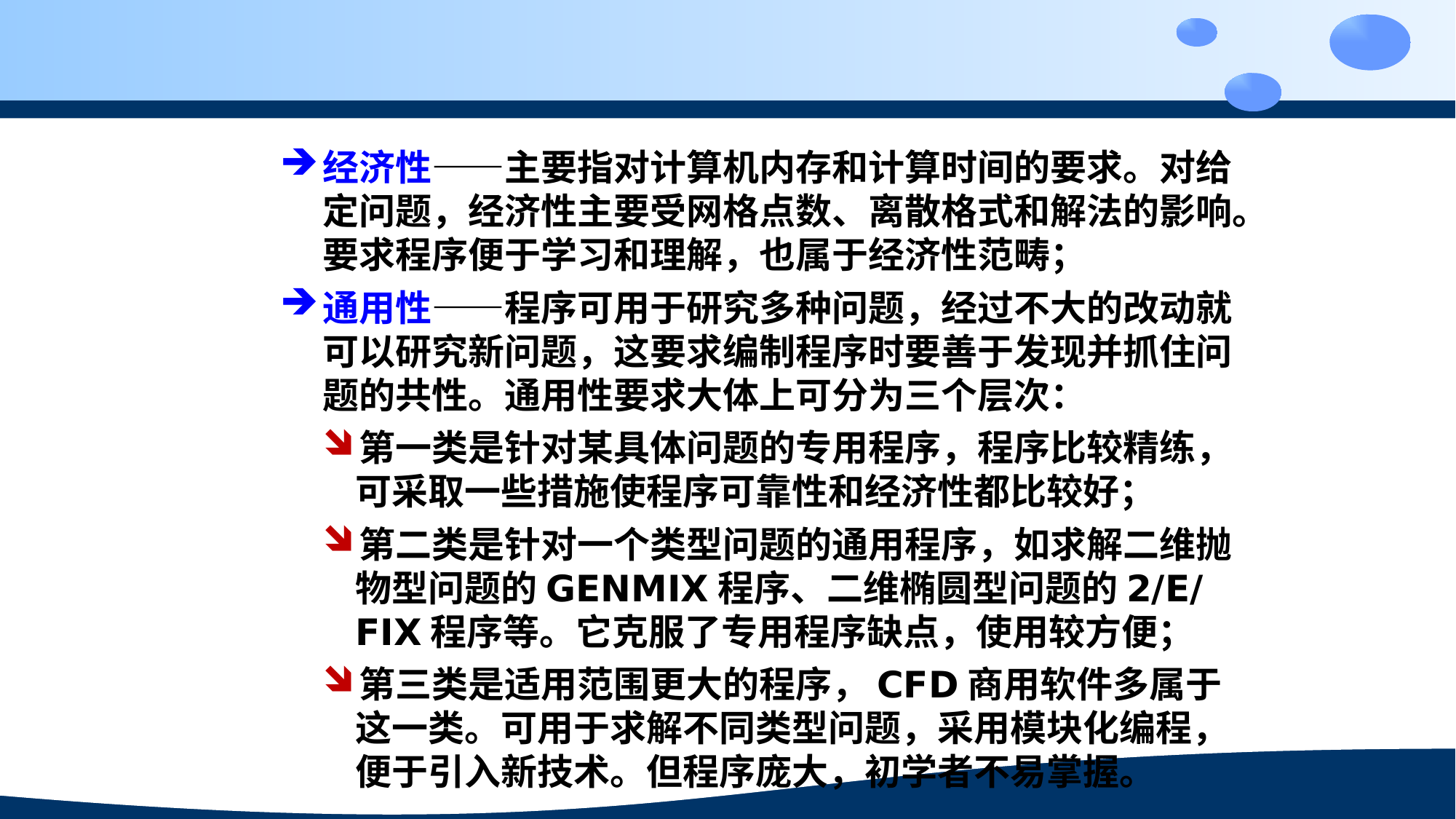

经济性——主要指对计算机内存和计算时间的要求。对给定问题，经济性主要受网格点数、离散格式和解法的影响。要求程序便于学习和理解，也属于经济性范畴；
通用性——程序可用于研究多种问题，经过不大的改动就可以研究新问题，这要求编制程序时要善于发现并抓住问题的共性。通用性要求大体上可分为三个层次：
第一类是针对某具体问题的专用程序，程序比较精练，可采取一些措施使程序可靠性和经济性都比较好；
第二类是针对一个类型问题的通用程序，如求解二维抛物型问题的GENMIX程序、二维椭圆型问题的2/E/FIX程序等。它克服了专用程序缺点，使用较方便；
第三类是适用范围更大的程序，CFD商用软件多属于这一类。可用于求解不同类型问题，采用模块化编程，便于引入新技术。但程序庞大，初学者不易掌握。